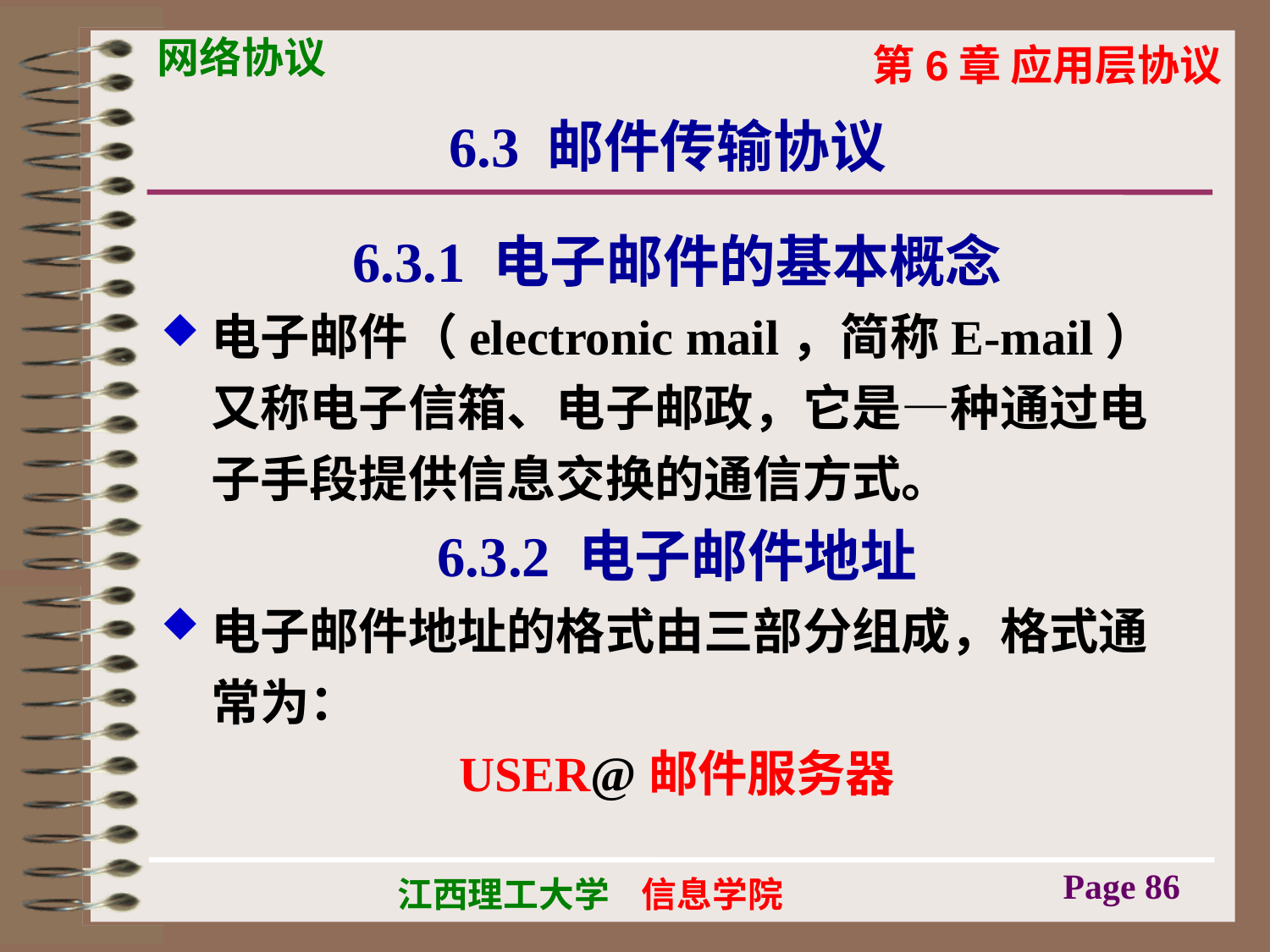

# 6.3 邮件传输协议
6.3.1 电子邮件的基本概念
电子邮件（electronic mail，简称E-mail）又称电子信箱、电子邮政，它是—种通过电子手段提供信息交换的通信方式。
6.3.2 电子邮件地址
电子邮件地址的格式由三部分组成，格式通常为：
USER@邮件服务器
Page 86